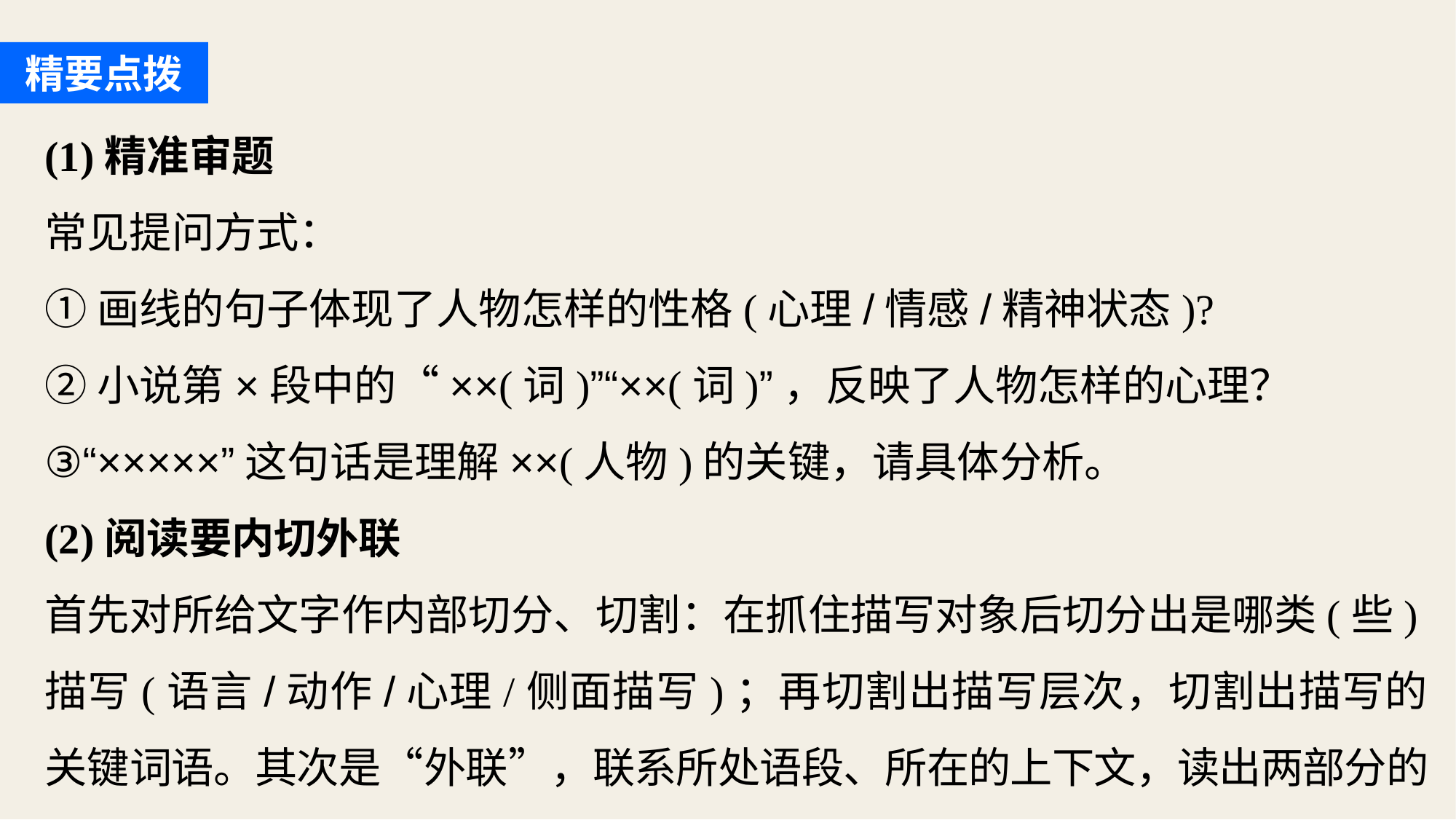

精要点拨
(1)精准审题
常见提问方式：
①画线的句子体现了人物怎样的性格(心理/情感/精神状态)?
②小说第×段中的“××(词)”“××(词)”，反映了人物怎样的心理？
③“×××××”这句话是理解××(人物)的关键，请具体分析。
(2)阅读要内切外联
首先对所给文字作内部切分、切割：在抓住描写对象后切分出是哪类(些)描写(语言/动作/心理/侧面描写)；再切割出描写层次，切割出描写的关键词语。其次是“外联”，联系所处语段、所在的上下文，读出两部分的关联。